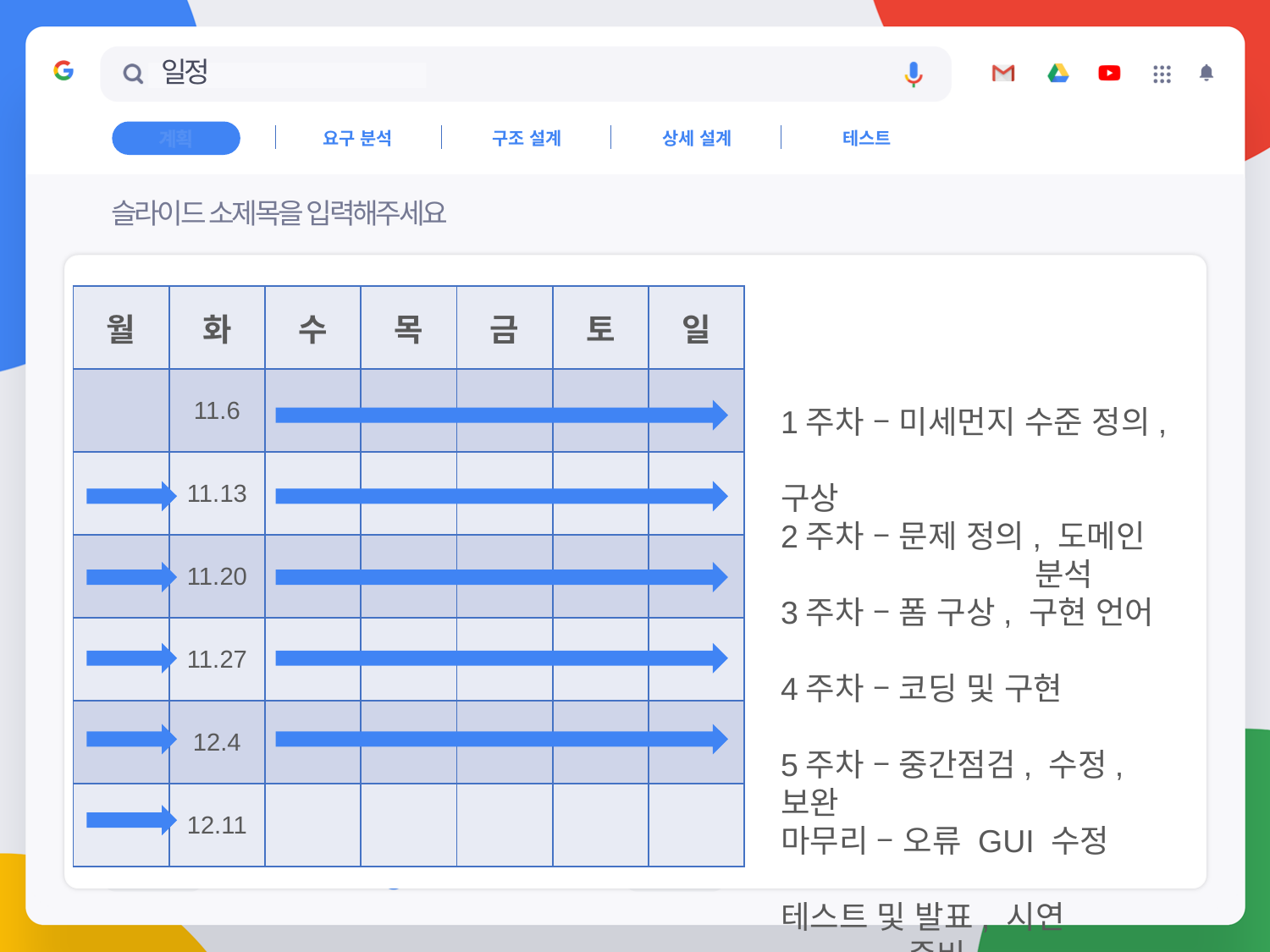

# 일정

요구 분석
구조 설계
상세 설계
테스트
계획
슬라이드 소제목을 입력해주세요
| 월 | 화 | 수 | 목 | 금 | 토 | 일 |
| --- | --- | --- | --- | --- | --- | --- |
|  | 11.6 |  |  |  |  |  |
|  | 11.13 |  |  |  |  |  |
|  | 11.20 |  |  |  |  |  |
|  | 11.27 |  |  |  |  |  |
|  | 12.4 |  |  |  |  |  |
|  | 12.11 |  |  |  |  |  |
1주차 – 미세먼지 수준 정의, 			구상
2주차 – 문제 정의, 도메인 			분석
3주차 – 폼 구상, 구현 언어

4주차 – 코딩 및 구현

5주차 – 중간점검, 수정, 보완
마무리 – 오류 GUI 수정 				테스트 및 발표, 시연 		준비